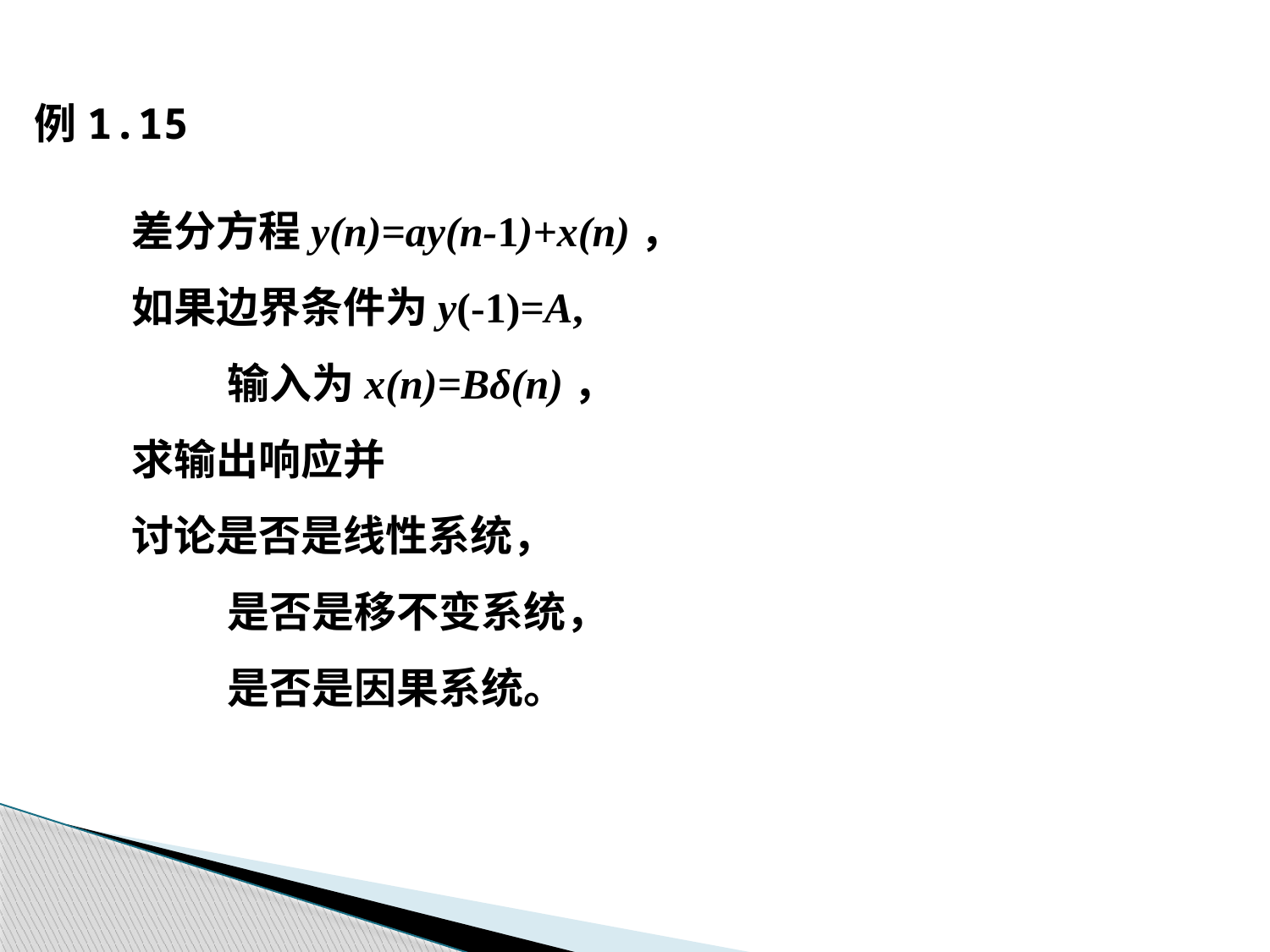

例1.15
差分方程y(n)=ay(n-1)+x(n)，
如果边界条件为y(-1)=A,
         输入为x(n)=Bδ(n)，
求输出响应并
讨论是否是线性系统，
         是否是移不变系统，
         是否是因果系统。